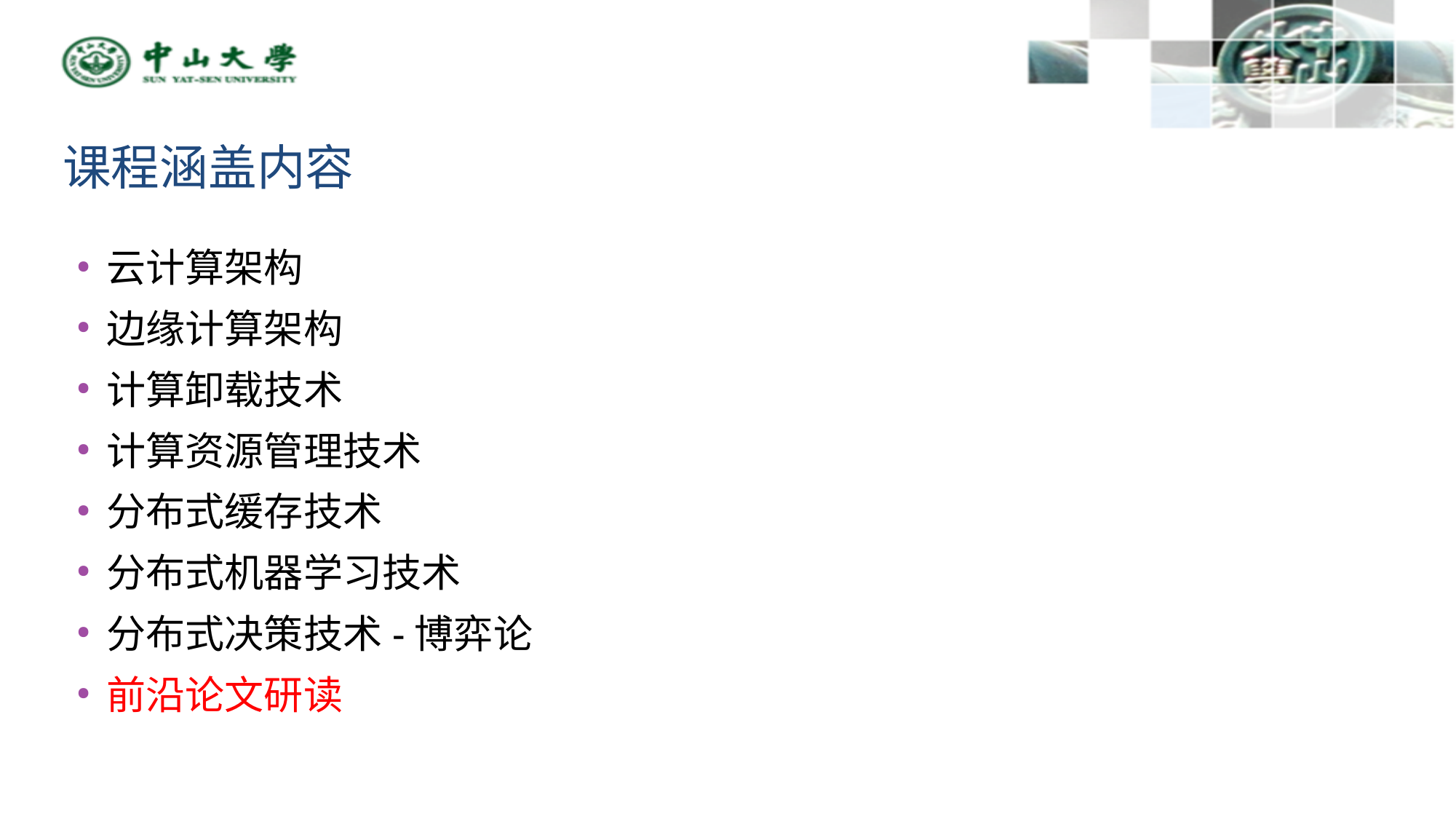

3
# 课程涵盖内容
云计算架构
边缘计算架构
计算卸载技术
计算资源管理技术
分布式缓存技术
分布式机器学习技术
分布式决策技术-博弈论
前沿论文研读